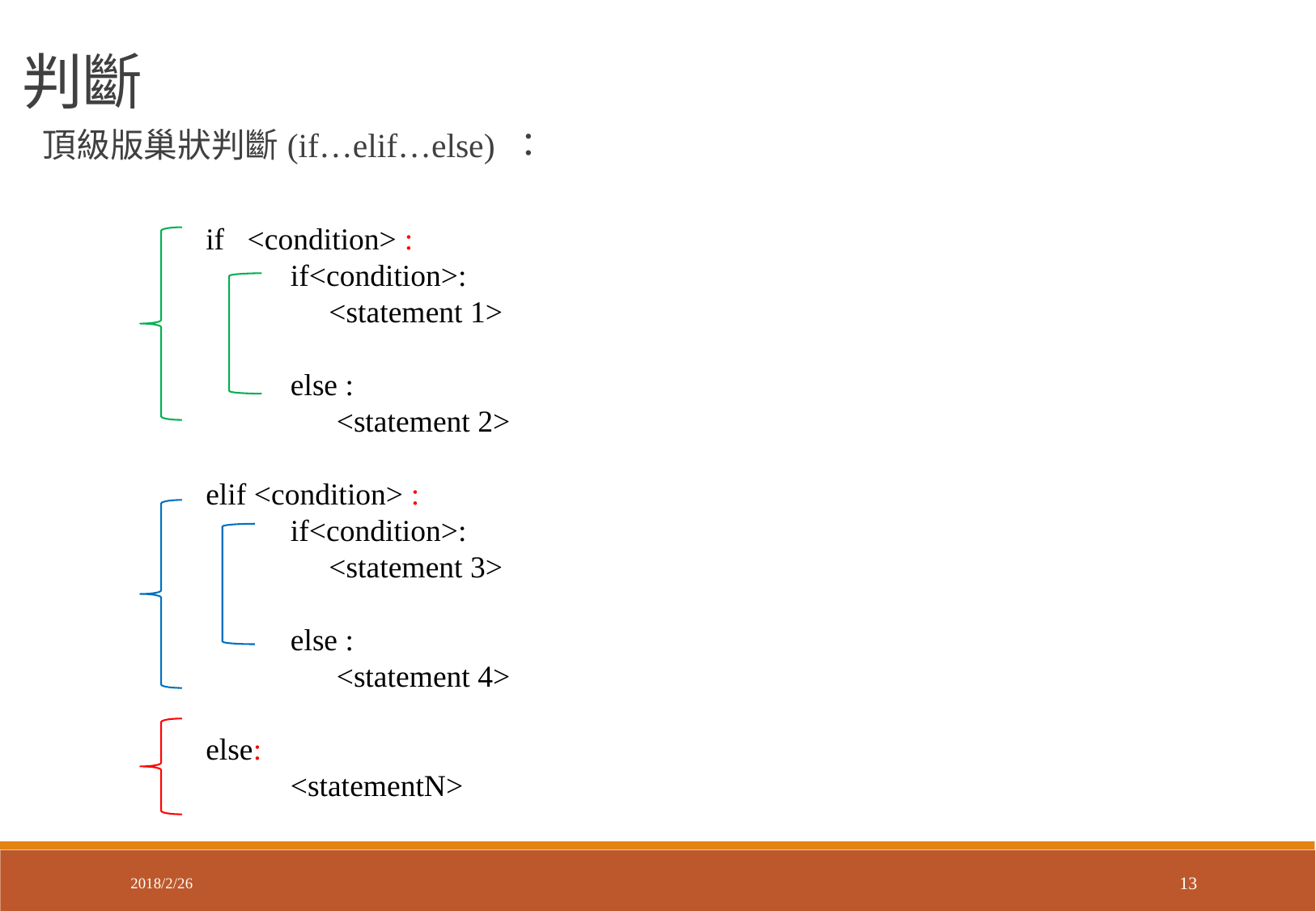

判斷
頂級版巢狀判斷(if…elif…else) ：

if   <condition> :
           if<condition>:
                <statement 1>

           else :
                 <statement 2>

elif <condition> :
           if<condition>:
                <statement 3>

           else :
                 <statement 4>

else:
           <statementN>

2018/2/26
13